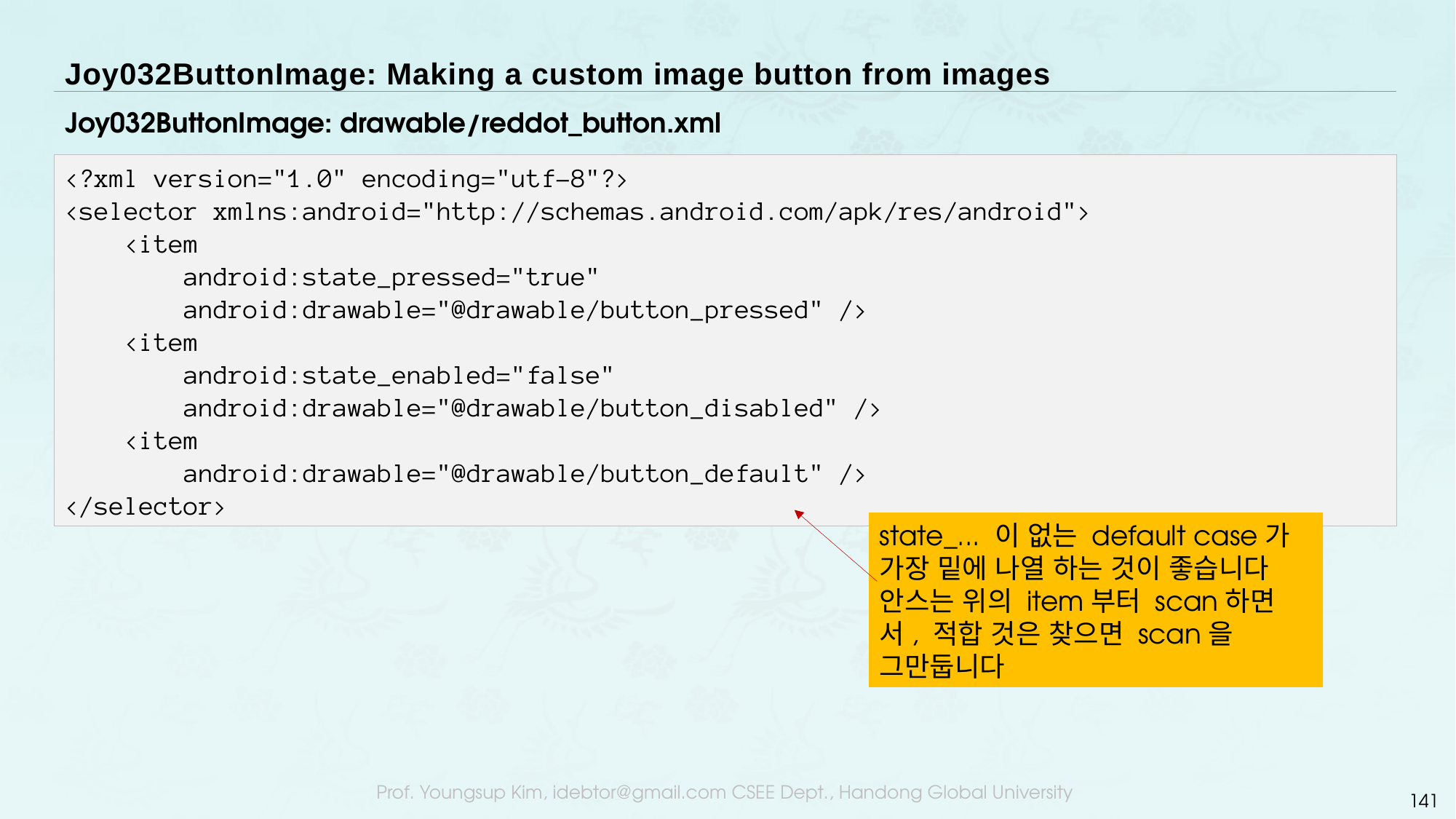

# Joy032ButtonImage: Making a custom image button from images
Joy032ButtonImage: drawable/reddot_button.xml

<?xml version="1.0" encoding="utf-8"?>
<selector xmlns:android="http://schemas.android.com/apk/res/android">
    <item
        android:state_pressed="true"
        android:drawable="@drawable/button_pressed" />
    <item
        android:state_enabled="false"
        android:drawable="@drawable/button_disabled" />
    <item
        android:drawable="@drawable/button_default" />
</selector>
state_... 이 없는 default case가 가장 밑에 나열 하는 것이 좋습니다
안스는 위의 item부터 scan하면서, 적합 것은 찾으면 scan을 그만둡니다
141